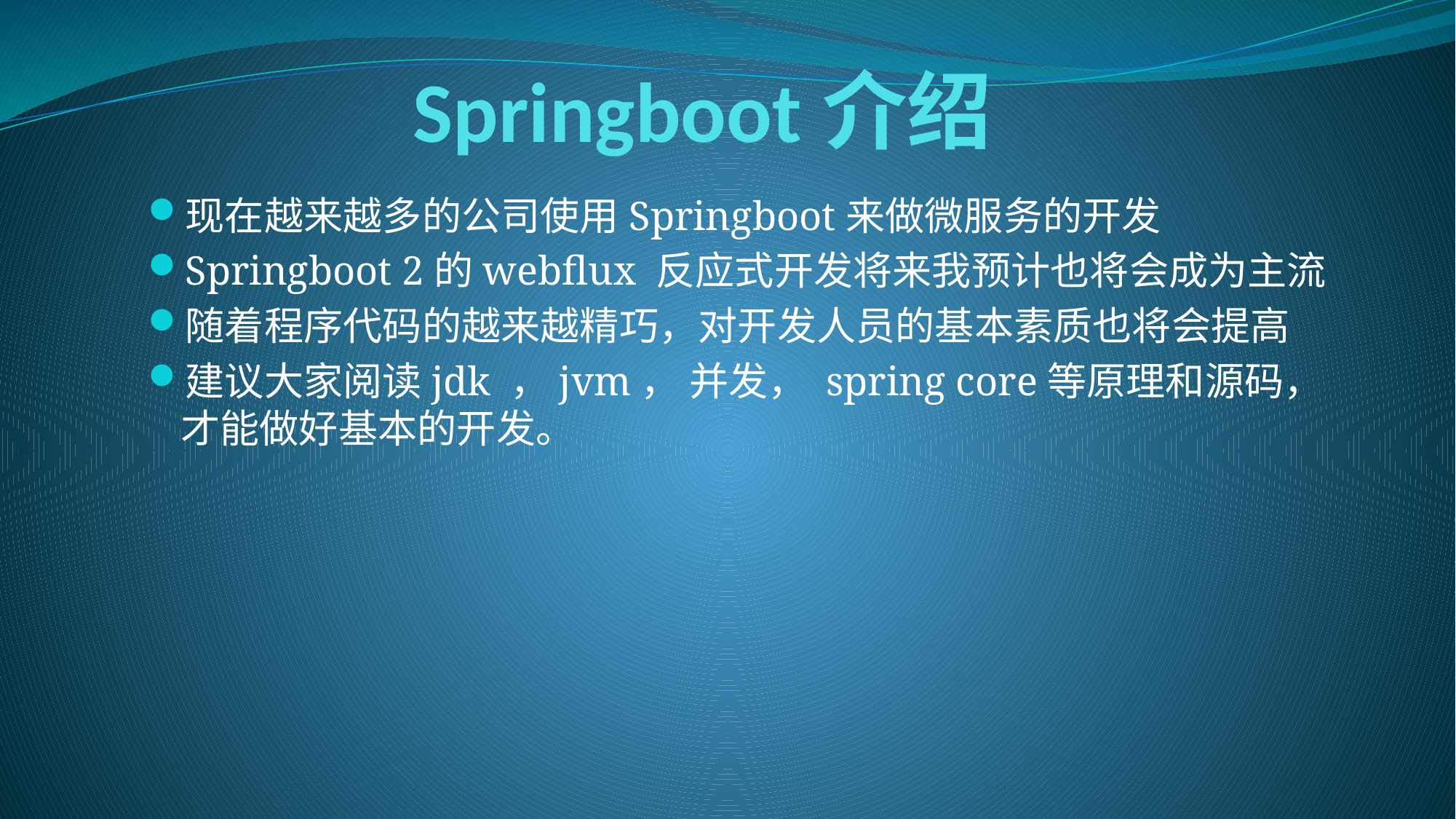

# Springboot介绍
现在越来越多的公司使用Springboot来做微服务的开发
Springboot 2的webflux 反应式开发将来我预计也将会成为主流
随着程序代码的越来越精巧，对开发人员的基本素质也将会提高
建议大家阅读jdk ，jvm， 并发， spring core等原理和源码，才能做好基本的开发。